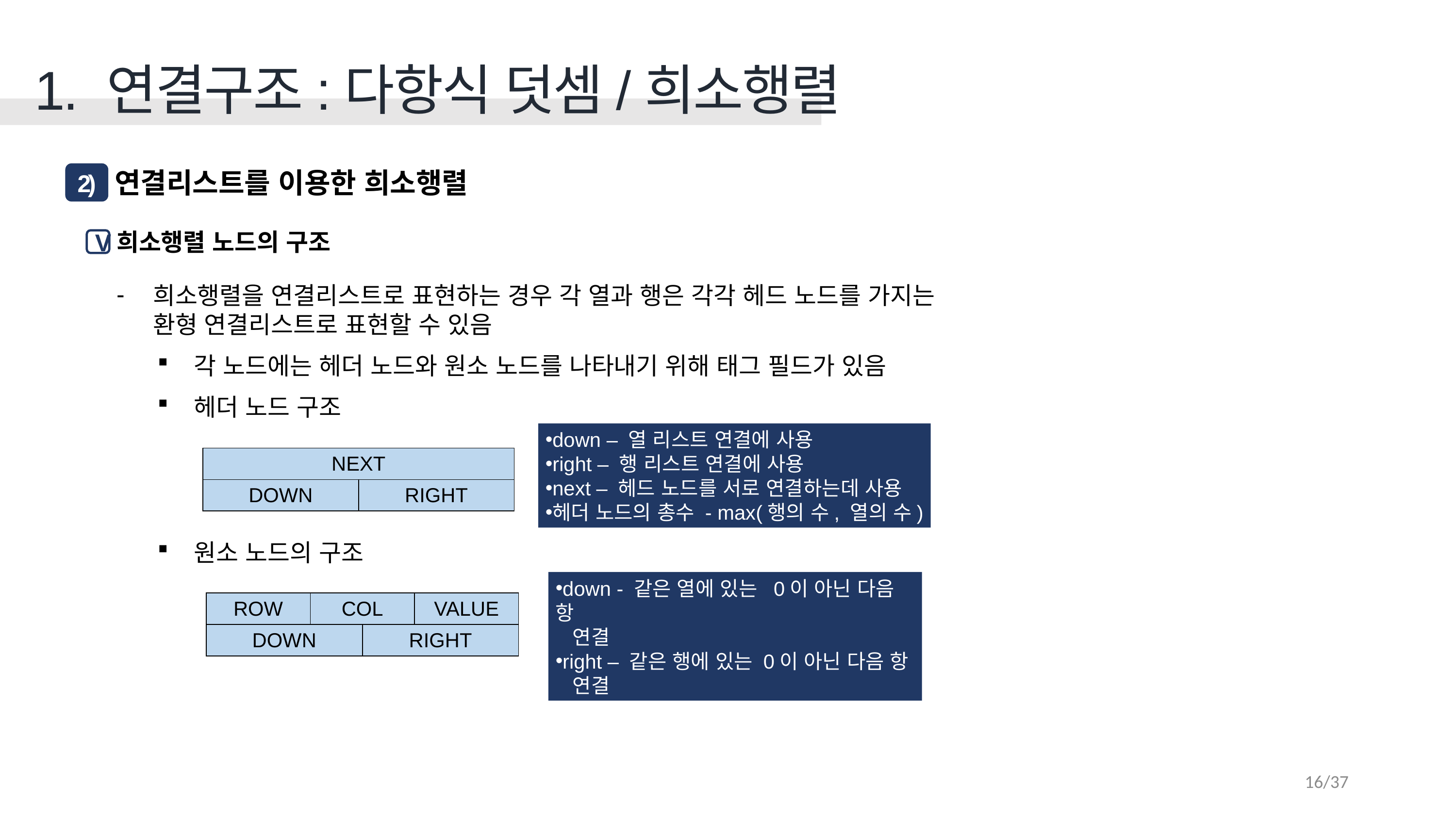

1. 연결구조:다항식 덧셈/희소행렬

연결리스트를 이용한 희소행렬
2)
희소행렬 노드의 구조

희소행렬을 연결리스트로 표현하는 경우 각 열과 행은 각각 헤드 노드를 가지는
환형 연결리스트로 표현할 수 있음

각 노드에는 헤더 노드와 원소 노드를 나타내기 위해 태그 필드가 있음

헤더 노드 구조

원소 노드의 구조
V
down – 열 리스트 연결에 사용
right – 행 리스트 연결에 사용
next – 헤드 노드를 서로 연결하는데 사용
헤더 노드의 총수 - max(행의 수, 열의 수)
| NEXT |  |
| --- | --- |
| DOWN | RIGHT |
down - 같은 열에 있는  0이 아닌 다음 항
   연결
right – 같은 행에 있는 0이 아닌 다음 항
   연결
| ROW | COL |  | VALUE |
| --- | --- | --- | --- |
| DOWN |  | RIGHT |  |
16/37